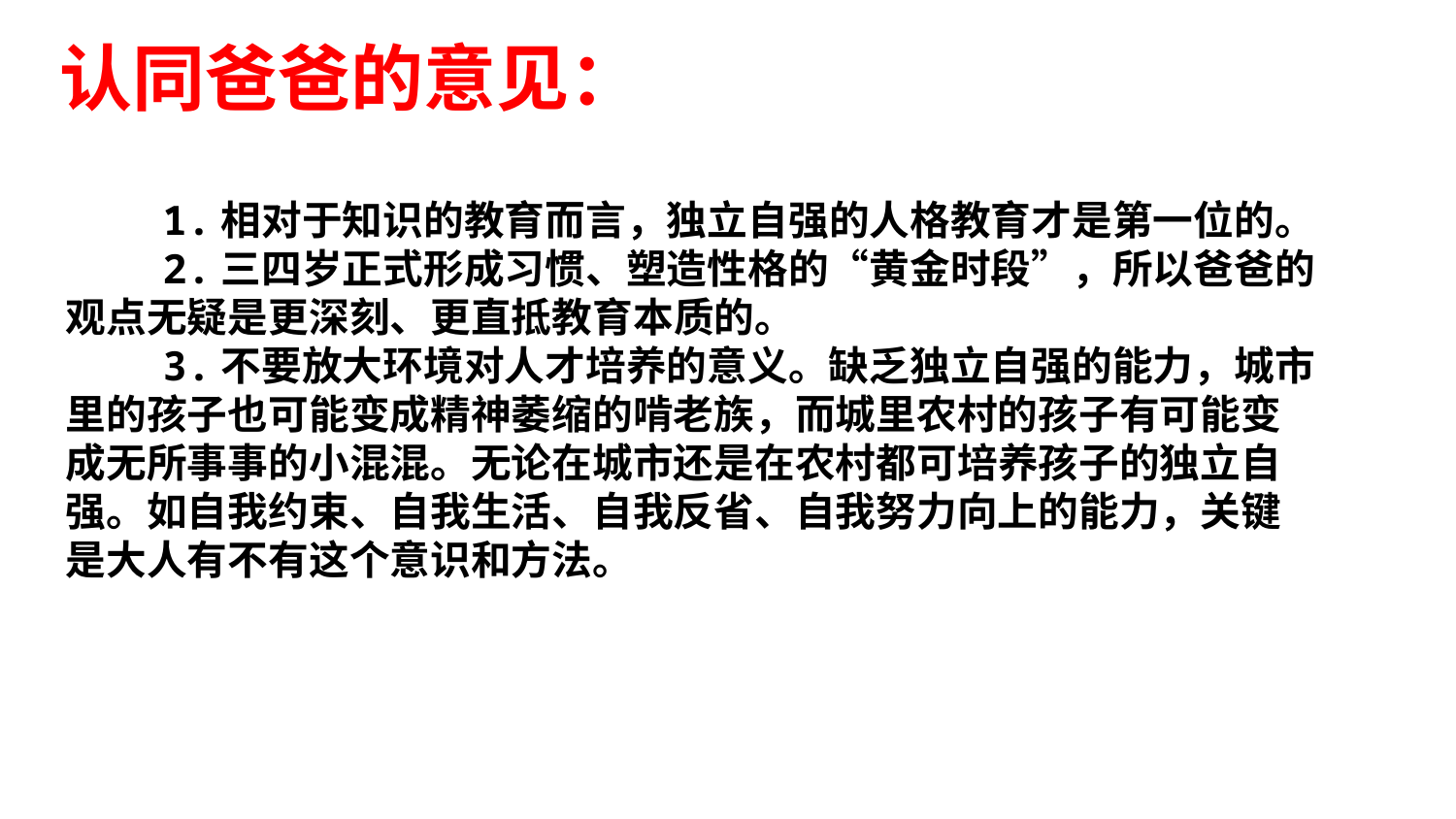

认同爸爸的意见：

    1.相对于知识的教育而言，独立自强的人格教育才是第一位的。
    2.三四岁正式形成习惯、塑造性格的“黄金时段”，所以爸爸的观点无疑是更深刻、更直抵教育本质的。
    3.不要放大环境对人才培养的意义。缺乏独立自强的能力，城市里的孩子也可能变成精神萎缩的啃老族，而城里农村的孩子有可能变成无所事事的小混混。无论在城市还是在农村都可培养孩子的独立自强。如自我约束、自我生活、自我反省、自我努力向上的能力，关键是大人有不有这个意识和方法。